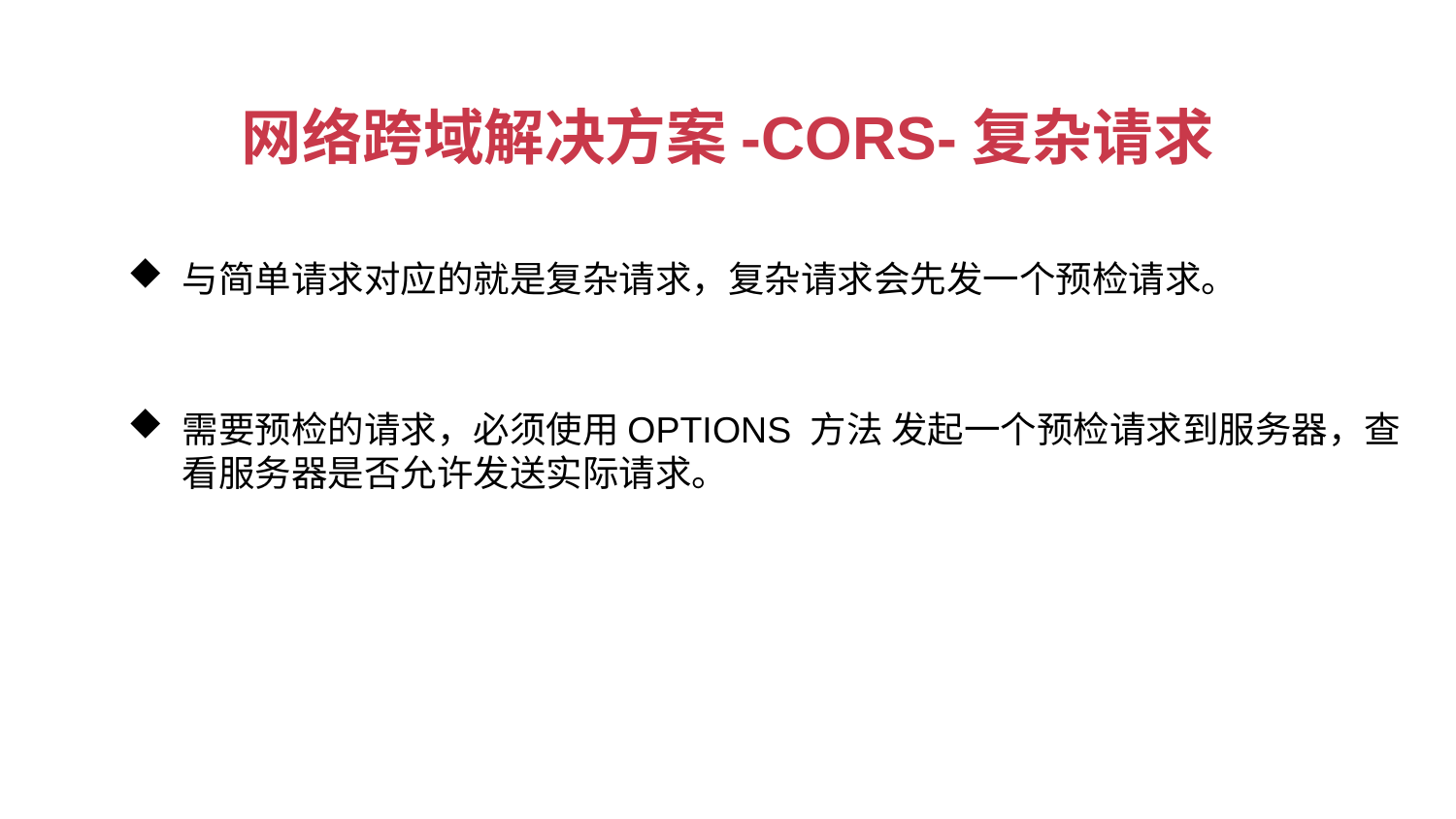

网络跨域解决方案-CORS-复杂请求
与简单请求对应的就是复杂请求，复杂请求会先发一个预检请求。
需要预检的请求，必须使用OPTIONS 方法 发起一个预检请求到服务器，查看服务器是否允许发送实际请求。